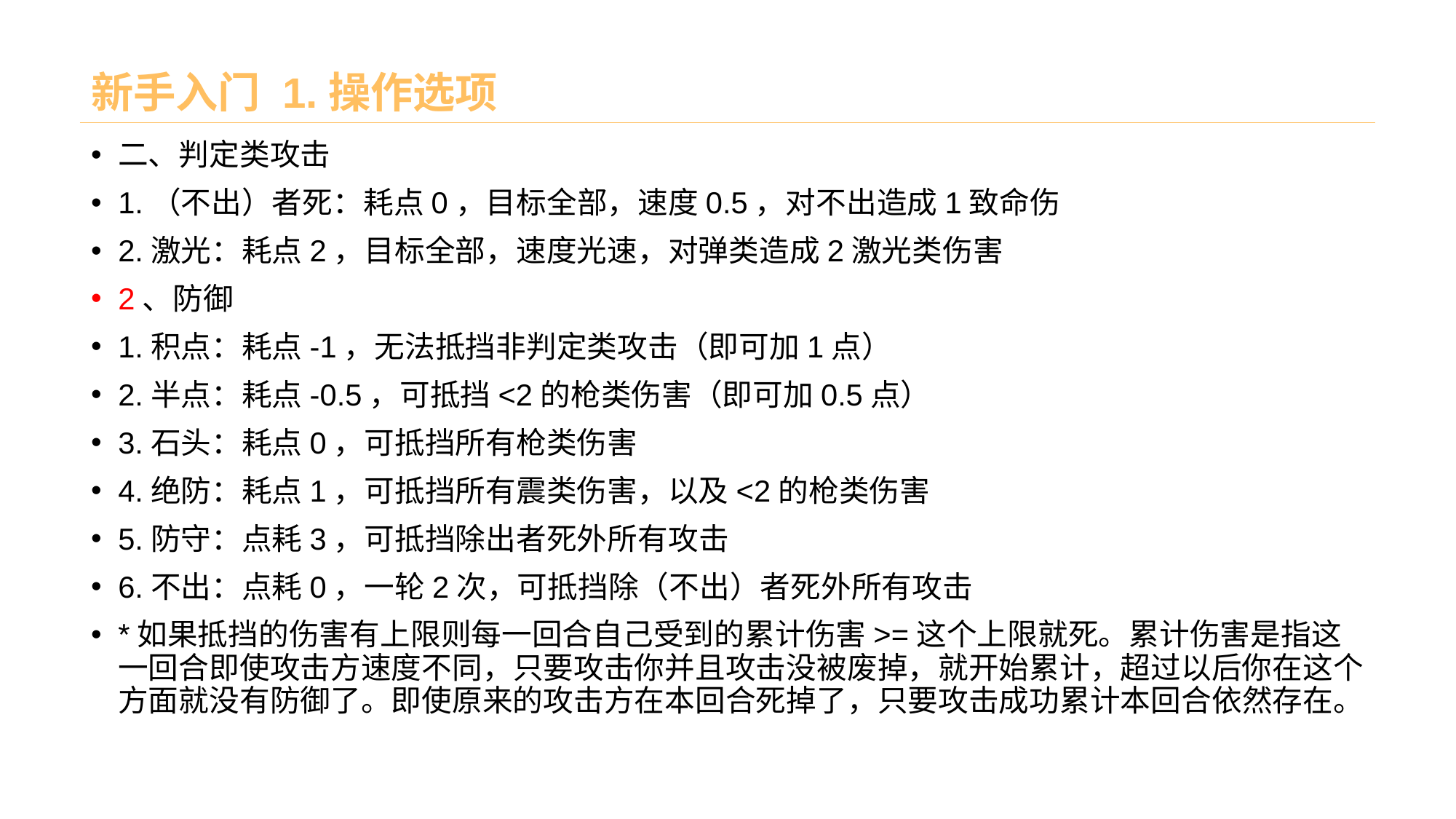

# 新手入门 1.操作选项
二、判定类攻击
1.（不出）者死：耗点0，目标全部，速度0.5，对不出造成1致命伤
2.激光：耗点2，目标全部，速度光速，对弹类造成2激光类伤害
2、防御
1.积点：耗点-1，无法抵挡非判定类攻击（即可加1点）
2.半点：耗点-0.5，可抵挡<2的枪类伤害（即可加0.5点）
3.石头：耗点0，可抵挡所有枪类伤害
4.绝防：耗点1，可抵挡所有震类伤害，以及<2的枪类伤害
5.防守：点耗3，可抵挡除出者死外所有攻击
6.不出：点耗0，一轮2次，可抵挡除（不出）者死外所有攻击
*如果抵挡的伤害有上限则每一回合自己受到的累计伤害>=这个上限就死。累计伤害是指这一回合即使攻击方速度不同，只要攻击你并且攻击没被废掉，就开始累计，超过以后你在这个方面就没有防御了。即使原来的攻击方在本回合死掉了，只要攻击成功累计本回合依然存在。